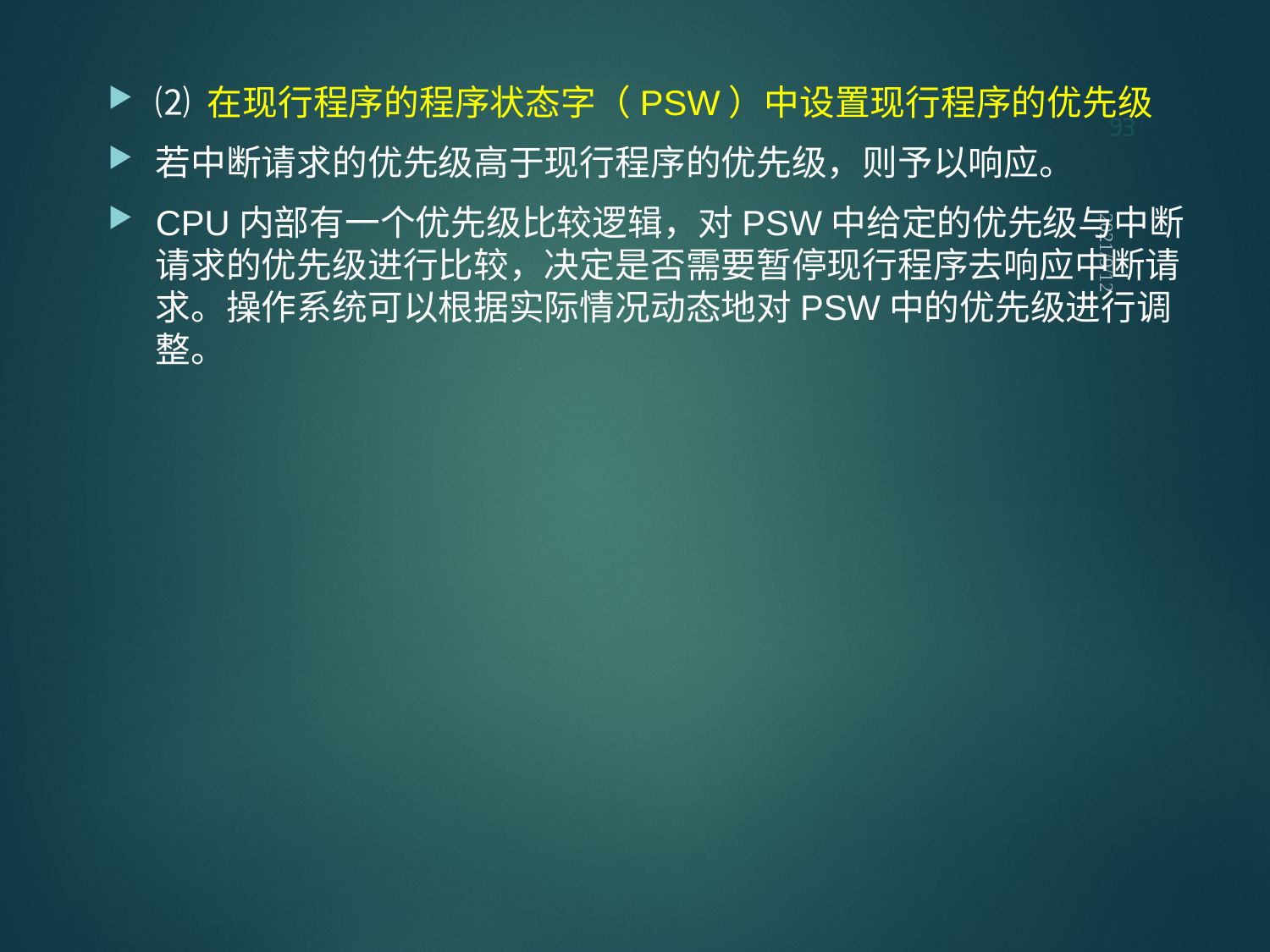

93
⑵ 在现行程序的程序状态字（PSW）中设置现行程序的优先级
若中断请求的优先级高于现行程序的优先级，则予以响应。
CPU内部有一个优先级比较逻辑，对PSW中给定的优先级与中断请求的优先级进行比较，决定是否需要暂停现行程序去响应中断请求。操作系统可以根据实际情况动态地对PSW中的优先级进行调整。
2021/9/12